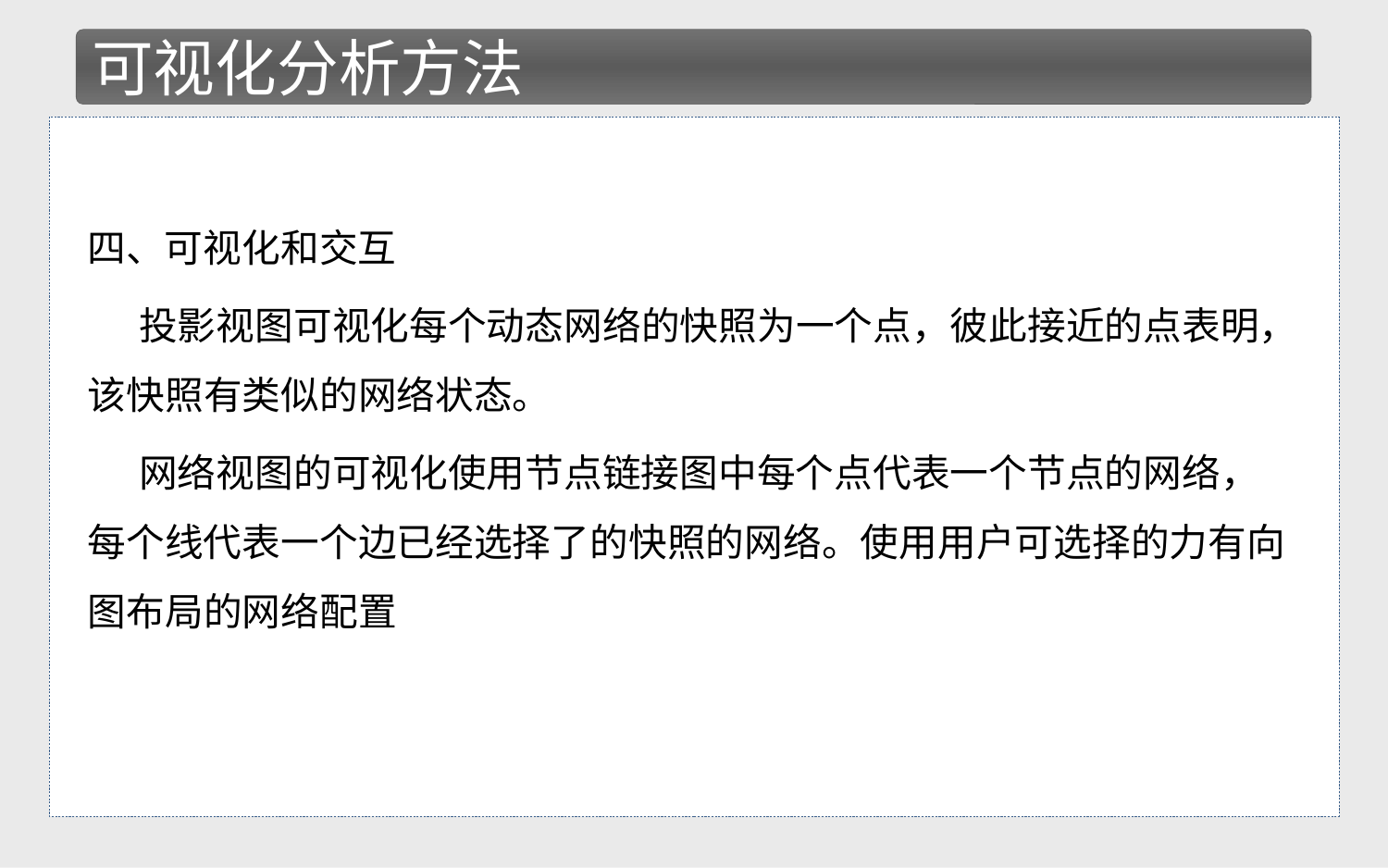

可视化分析方法

     四、可视化和交互
           投影视图可视化每个动态网络的快照为一个点，彼此接近的点表明，该快照有类似的网络状态。
           网络视图的可视化使用节点链接图中每个点代表一个节点的网络，每个线代表一个边已经选择了的快照的网络。使用用户可选择的力有向图布局的网络配置